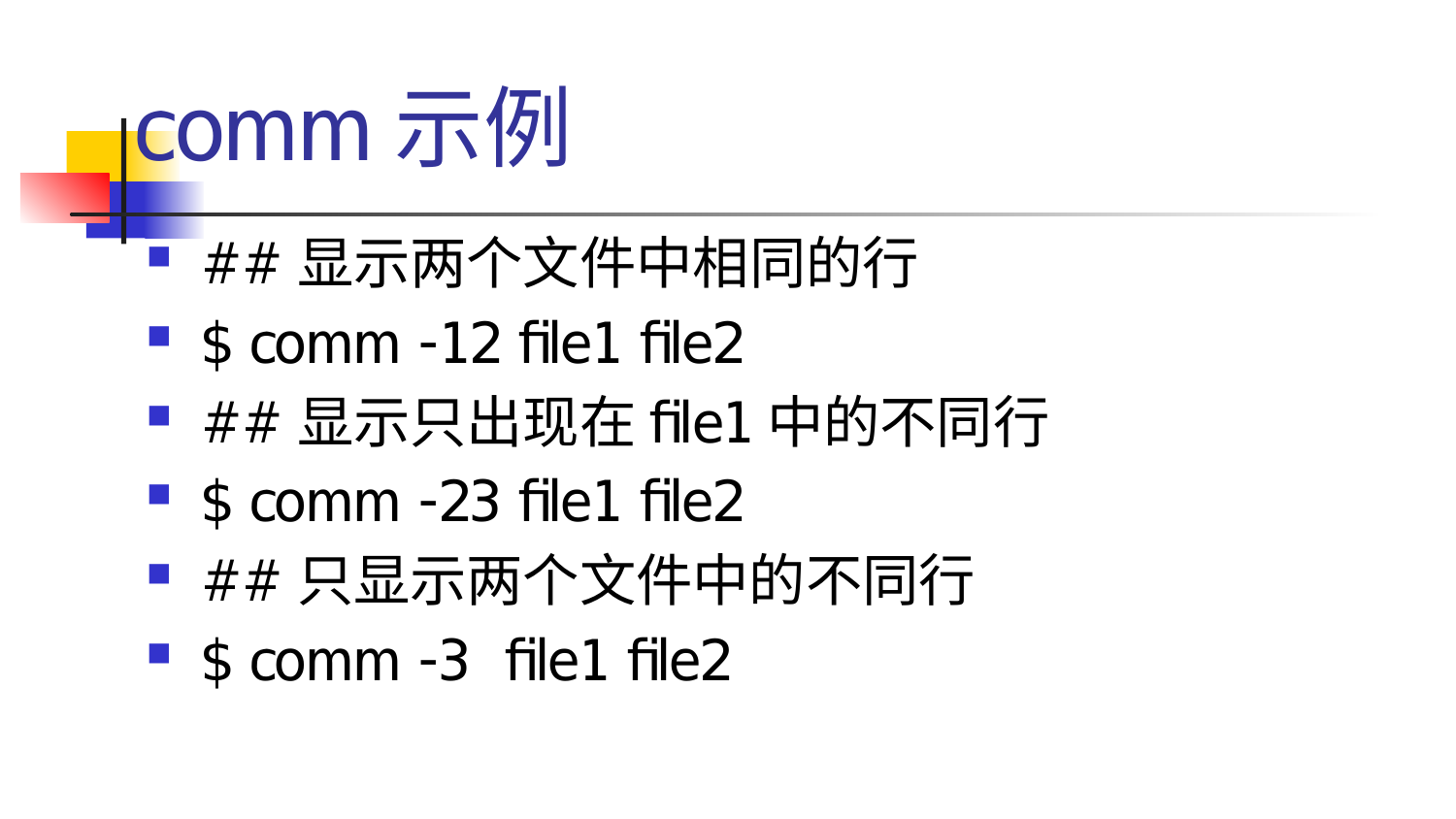

# comm示例
##显示两个文件中相同的行
$ comm -12 file1 file2
##显示只出现在file1中的不同行
$ comm -23 file1 file2
##只显示两个文件中的不同行
$ comm -3  file1 file2